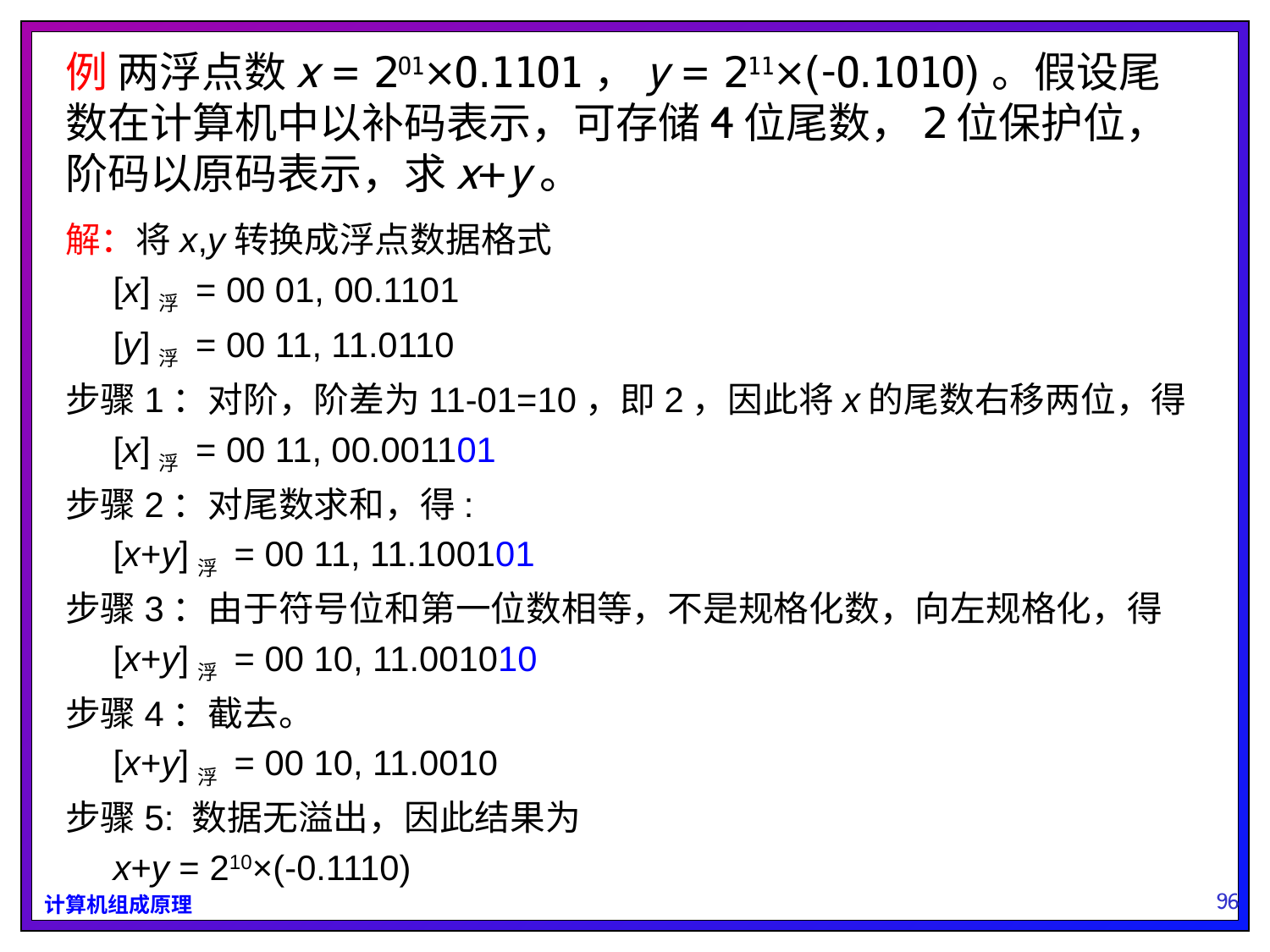

例 两浮点数x = 201×0.1101，y = 211×(-0.1010)。假设尾数在计算机中以补码表示，可存储4位尾数，2位保护位，阶码以原码表示，求x+y。
解：将x,y转换成浮点数据格式
	[x]浮 = 00 01, 00.1101
	[y]浮 = 00 11, 11.0110
步骤1：对阶，阶差为11-01=10，即2，因此将x的尾数右移两位，得
	[x]浮 = 00 11, 00.001101
步骤2：对尾数求和，得:
	[x+y]浮 = 00 11, 11.100101
步骤3：由于符号位和第一位数相等，不是规格化数，向左规格化，得
	[x+y]浮 = 00 10, 11.001010
步骤4：截去。
	[x+y]浮 = 00 10, 11.0010
步骤5: 数据无溢出，因此结果为
	x+y = 210×(-0.1110)